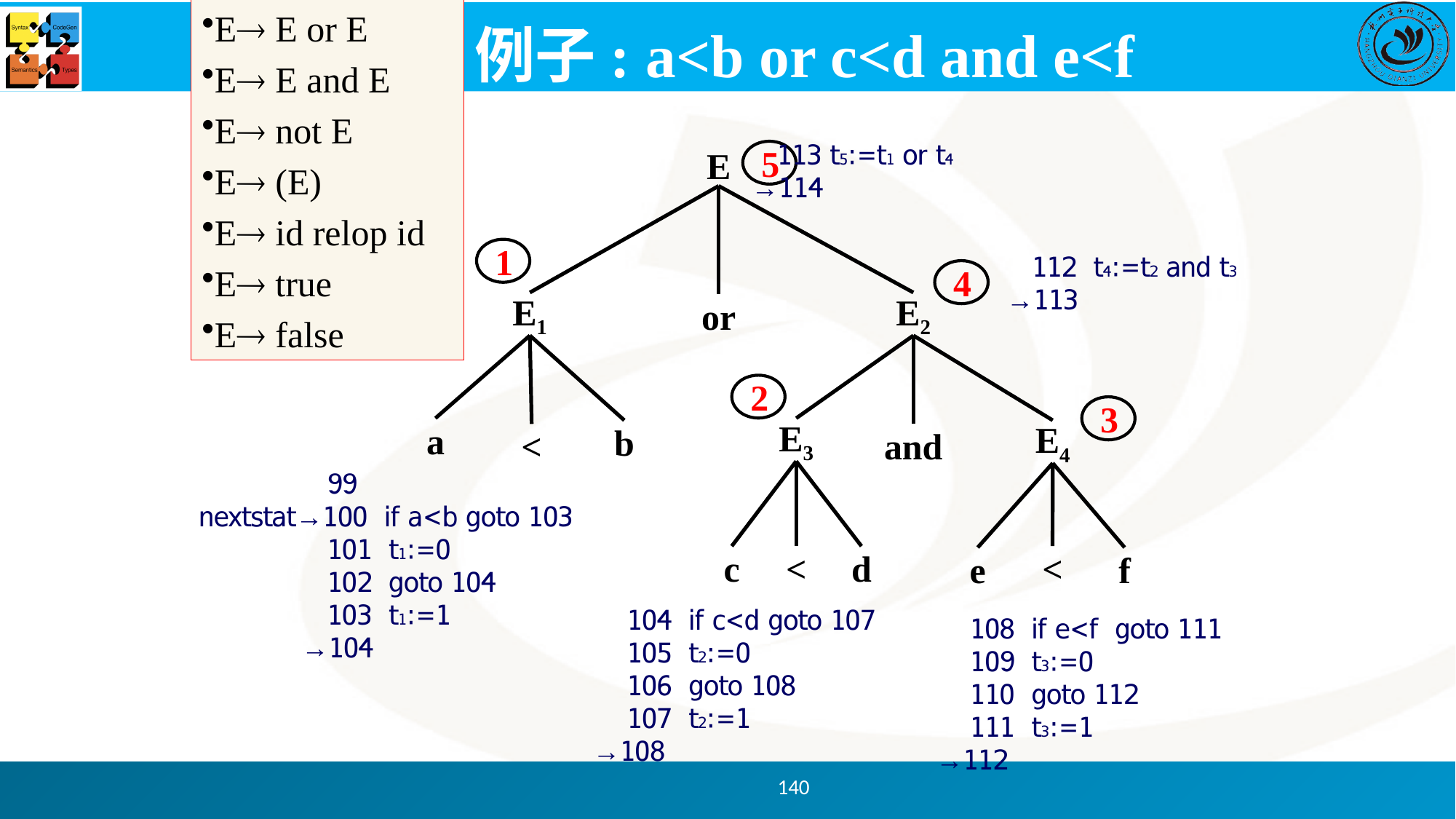

# 例子: a<b or c<d and e<f
E→ E or E
E→ E and E
E→ not E
E→ (E)
E→ id relop id
E→ true
E→ false
    113 t5:=t1 or t4
 →114
5
E
1
    112  t4:=t2 and t3
 →113
4
E1
E2
or
2
3
a
E3
b
E4
<
and
               99
nextstat→100  if a<b goto 103
               101  t1:=0
               102  goto 104
               103  t1:=1
            →104

c
<
d
<
e
f
                   104  if c<d goto 107
                   105  t2:=0
                   106  goto 108
                   107  t2:=1
               →108

                   108  if e<f  goto 111
                   109  t3:=0
                   110  goto 112
                   111  t3:=1
               →112

140